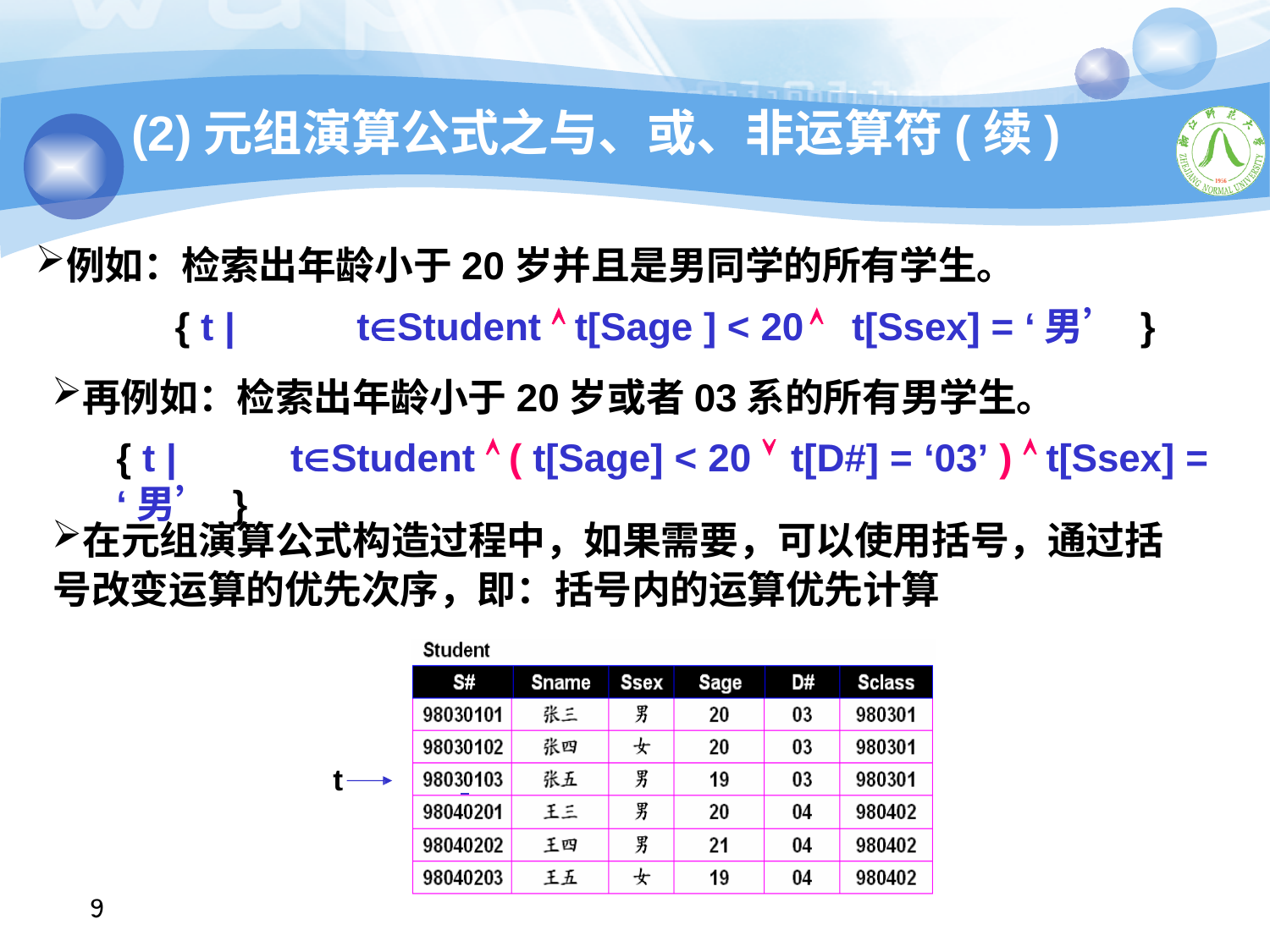

# (2)元组演算公式之与、或、非运算符(续)
例如：检索出年龄小于20岁并且是男同学的所有学生。
{ t |	t∈Student ∧ t[Sage ] < 20	∧  t[Ssex] = ‘男’ }
再例如：检索出年龄小于20岁或者03系的所有男学生。
{ t |	t∈Student ∧ ( t[Sage] < 20 ∨ t[D#] = ‘03’ ) ∧ t[Ssex] = ‘男’ }
在元组演算公式构造过程中，如果需要，可以使用括号，通过括号改变运算的优先次序，即：括号内的运算优先计算

t

9